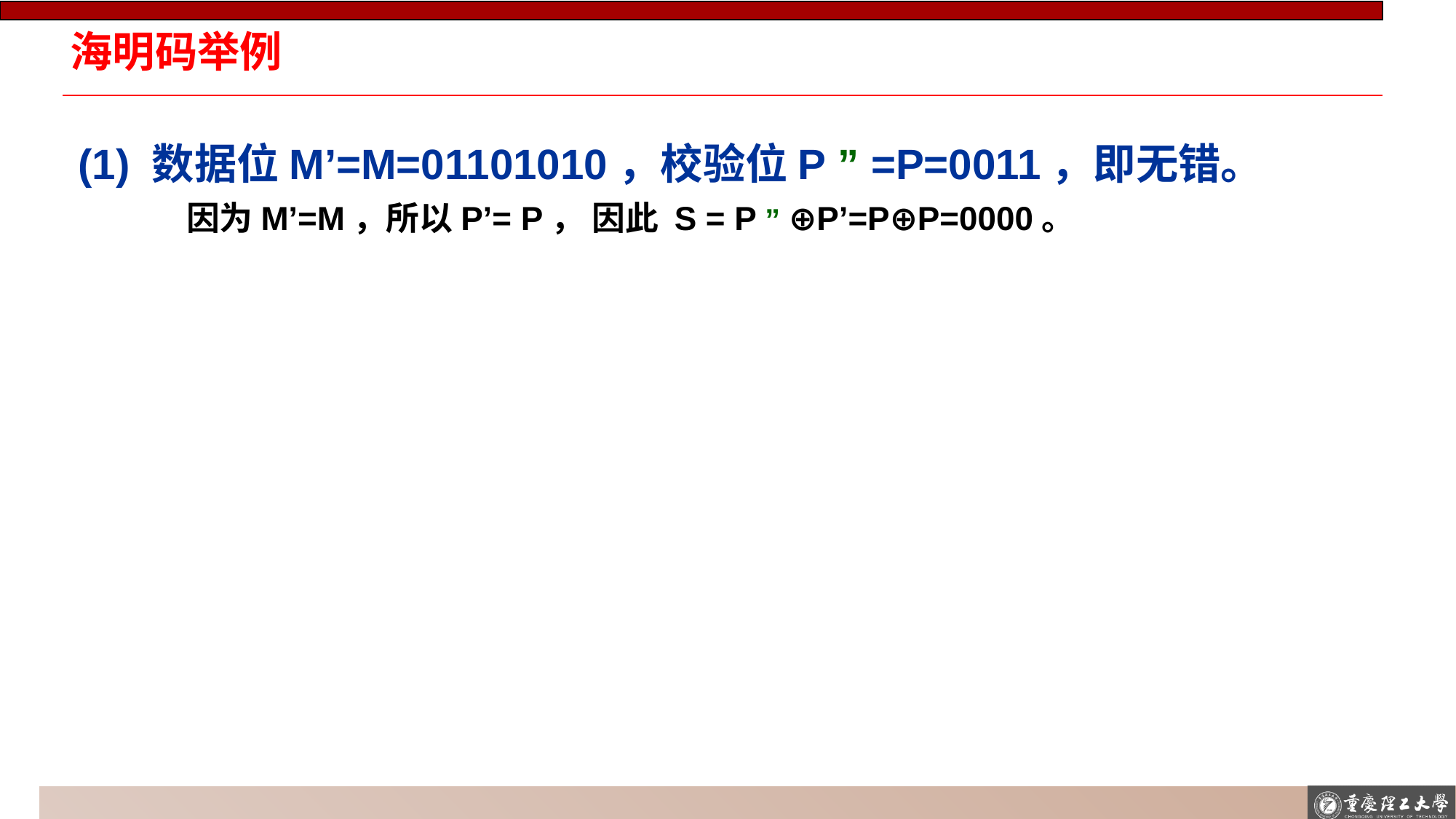

# 海明码举例
 (1) 数据位M’=M=01101010，校验位P ” =P=0011，即无错。
       因为M’=M，所以P’= P， 因此 S = P ” ⊕P’=P⊕P=0000。